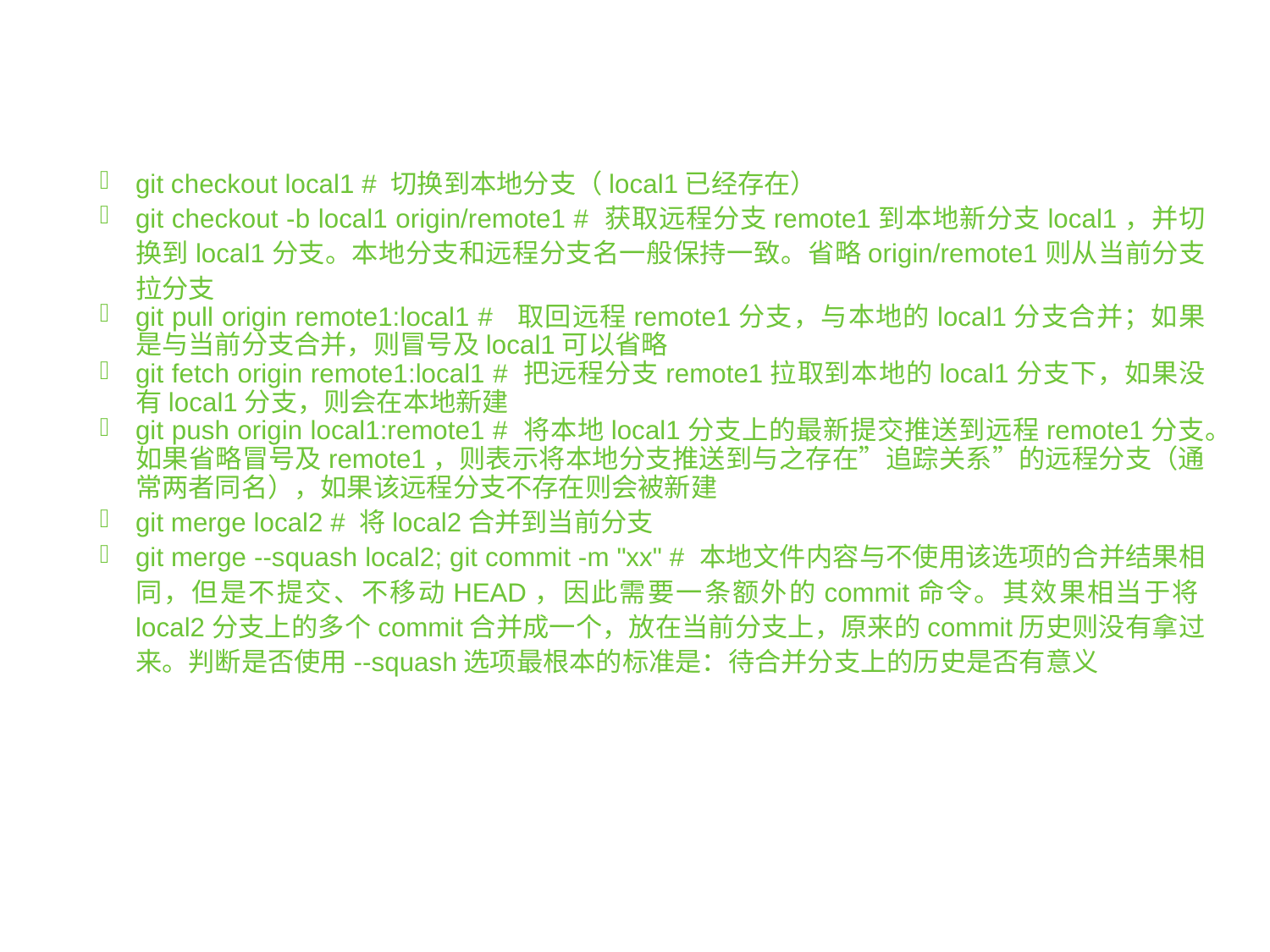

git checkout local1 # 切换到本地分支（local1已经存在）
git checkout -b local1 origin/remote1 # 获取远程分支remote1到本地新分支local1，并切换到local1分支。本地分支和远程分支名一般保持一致。省略origin/remote1则从当前分支拉分支
git pull origin remote1:local1 #  取回远程remote1分支，与本地的local1分支合并；如果是与当前分支合并，则冒号及local1可以省略
git fetch origin remote1:local1 # 把远程分支remote1拉取到本地的local1分支下，如果没有local1分支，则会在本地新建
git push origin local1:remote1 # 将本地local1分支上的最新提交推送到远程remote1分支。如果省略冒号及remote1，则表示将本地分支推送到与之存在”追踪关系”的远程分支（通常两者同名），如果该远程分支不存在则会被新建
git merge local2 # 将local2合并到当前分支
git merge --squash local2; git commit -m "xx" # 本地文件内容与不使用该选项的合并结果相同，但是不提交、不移动HEAD，因此需要一条额外的commit命令。其效果相当于将local2分支上的多个commit合并成一个，放在当前分支上，原来的commit历史则没有拿过来。判断是否使用--squash选项最根本的标准是：待合并分支上的历史是否有意义